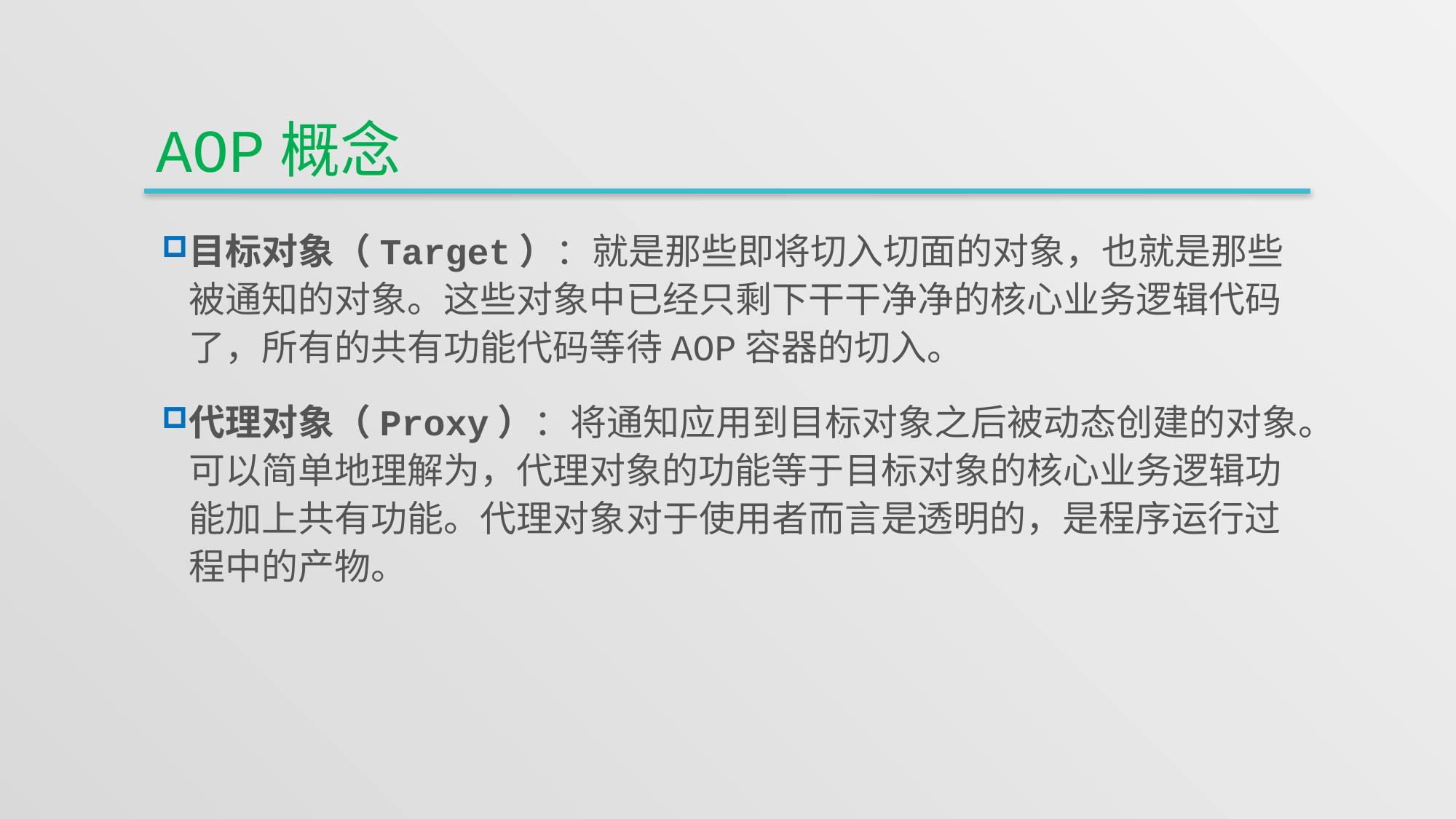

# AOP概念
目标对象（Target）：就是那些即将切入切面的对象，也就是那些被通知的对象。这些对象中已经只剩下干干净净的核心业务逻辑代码了，所有的共有功能代码等待AOP容器的切入。
代理对象（Proxy）：将通知应用到目标对象之后被动态创建的对象。可以简单地理解为，代理对象的功能等于目标对象的核心业务逻辑功能加上共有功能。代理对象对于使用者而言是透明的，是程序运行过程中的产物。